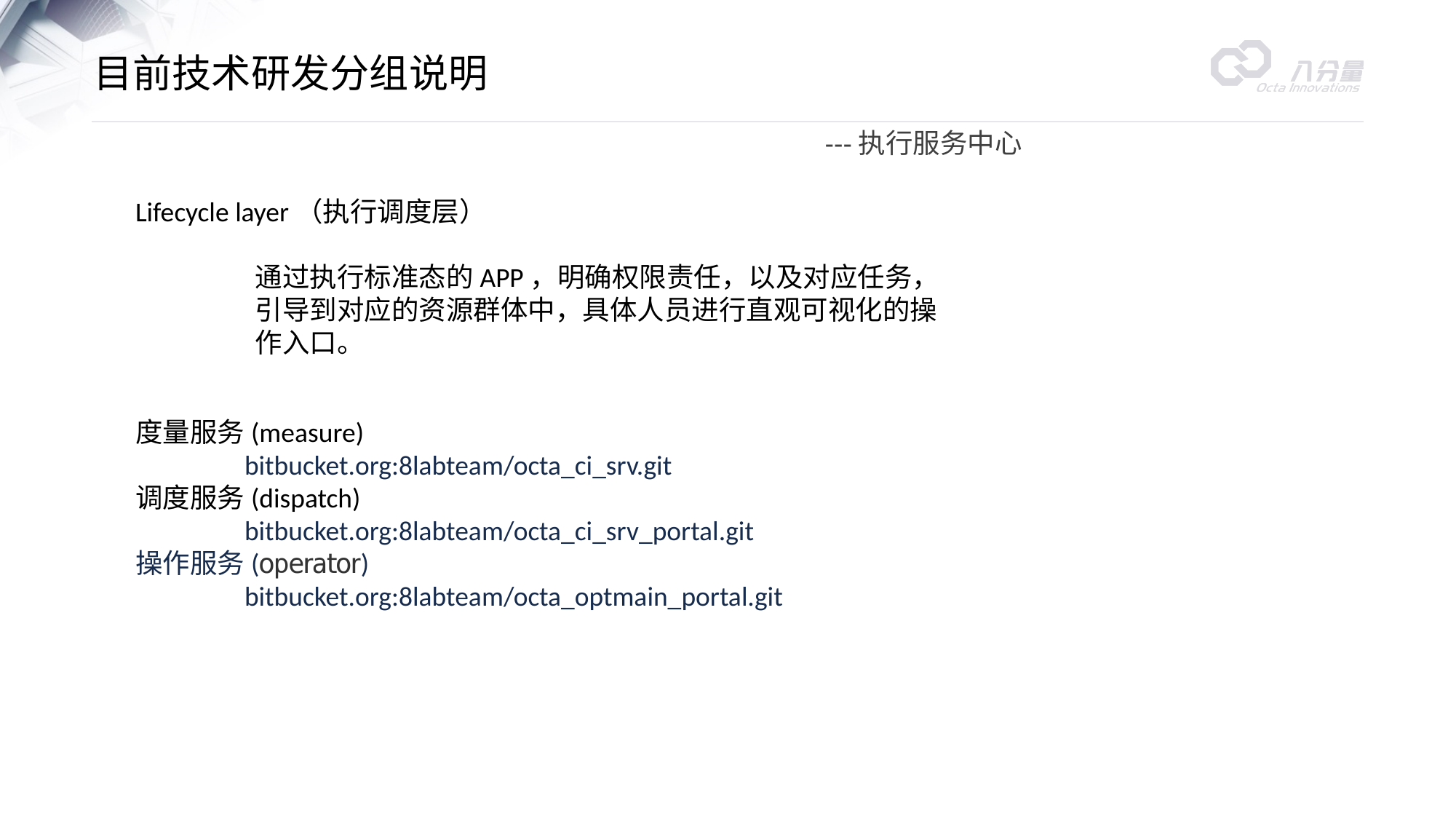

目前技术研发分组说明
---执行服务中心
Lifecycle layer（执行调度层）
通过执行标准态的APP，明确权限责任，以及对应任务，引导到对应的资源群体中，具体人员进行直观可视化的操作入口。
度量服务(measure)
	bitbucket.org:8labteam/octa_ci_srv.git
调度服务(dispatch)
	bitbucket.org:8labteam/octa_ci_srv_portal.git
操作服务(operator)
	bitbucket.org:8labteam/octa_optmain_portal.git